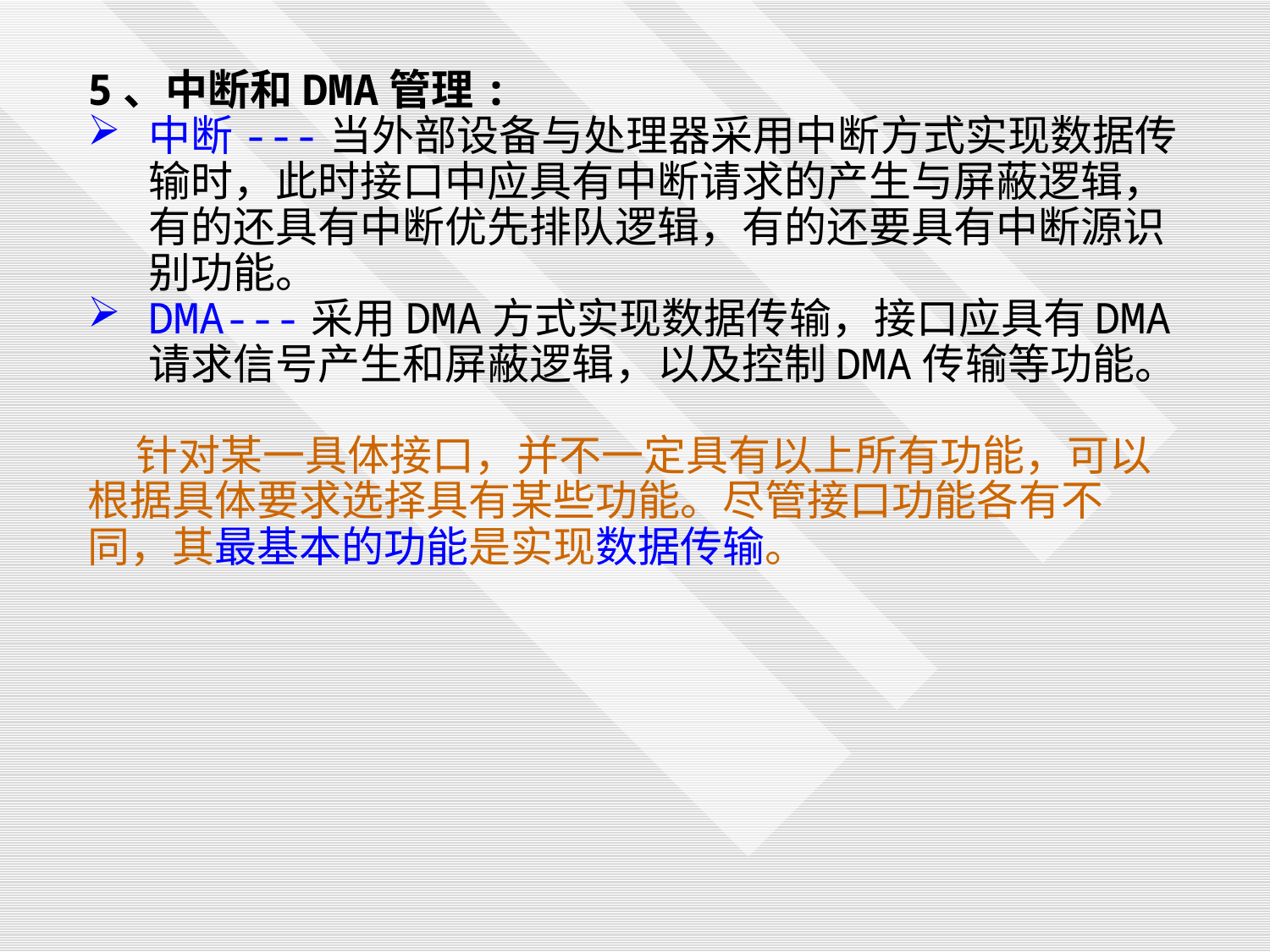

5、中断和DMA管理:
中断---当外部设备与处理器采用中断方式实现数据传输时，此时接口中应具有中断请求的产生与屏蔽逻辑，有的还具有中断优先排队逻辑，有的还要具有中断源识别功能。
DMA---采用DMA方式实现数据传输，接口应具有DMA请求信号产生和屏蔽逻辑，以及控制DMA传输等功能。

    针对某一具体接口，并不一定具有以上所有功能，可以根据具体要求选择具有某些功能。尽管接口功能各有不同，其最基本的功能是实现数据传输。